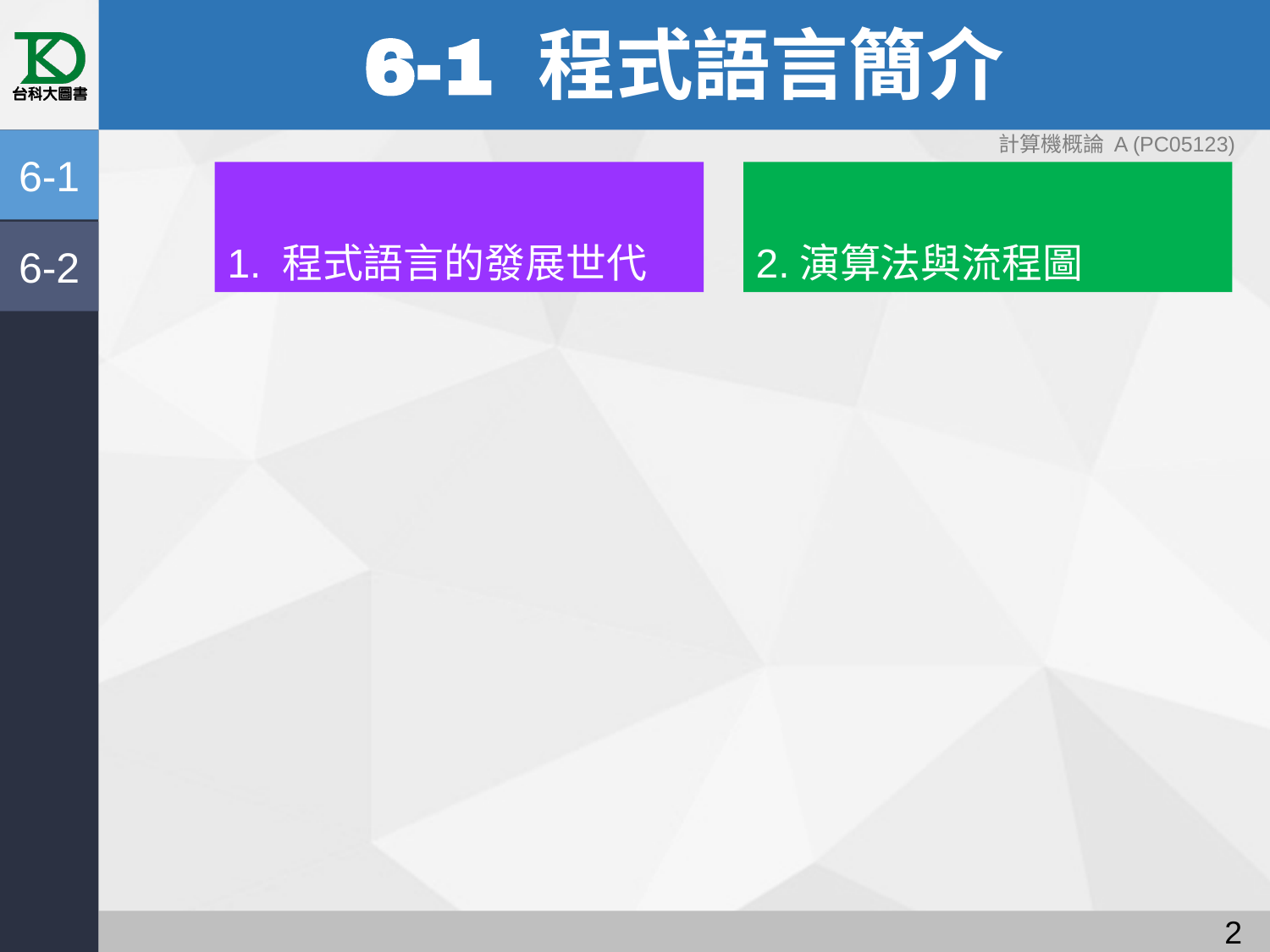

# 6-1 程式語言簡介
計算機概論 A (PC05123)
6-1
1. 程式語言的發展世代
2.演算法與流程圖
6-2
2